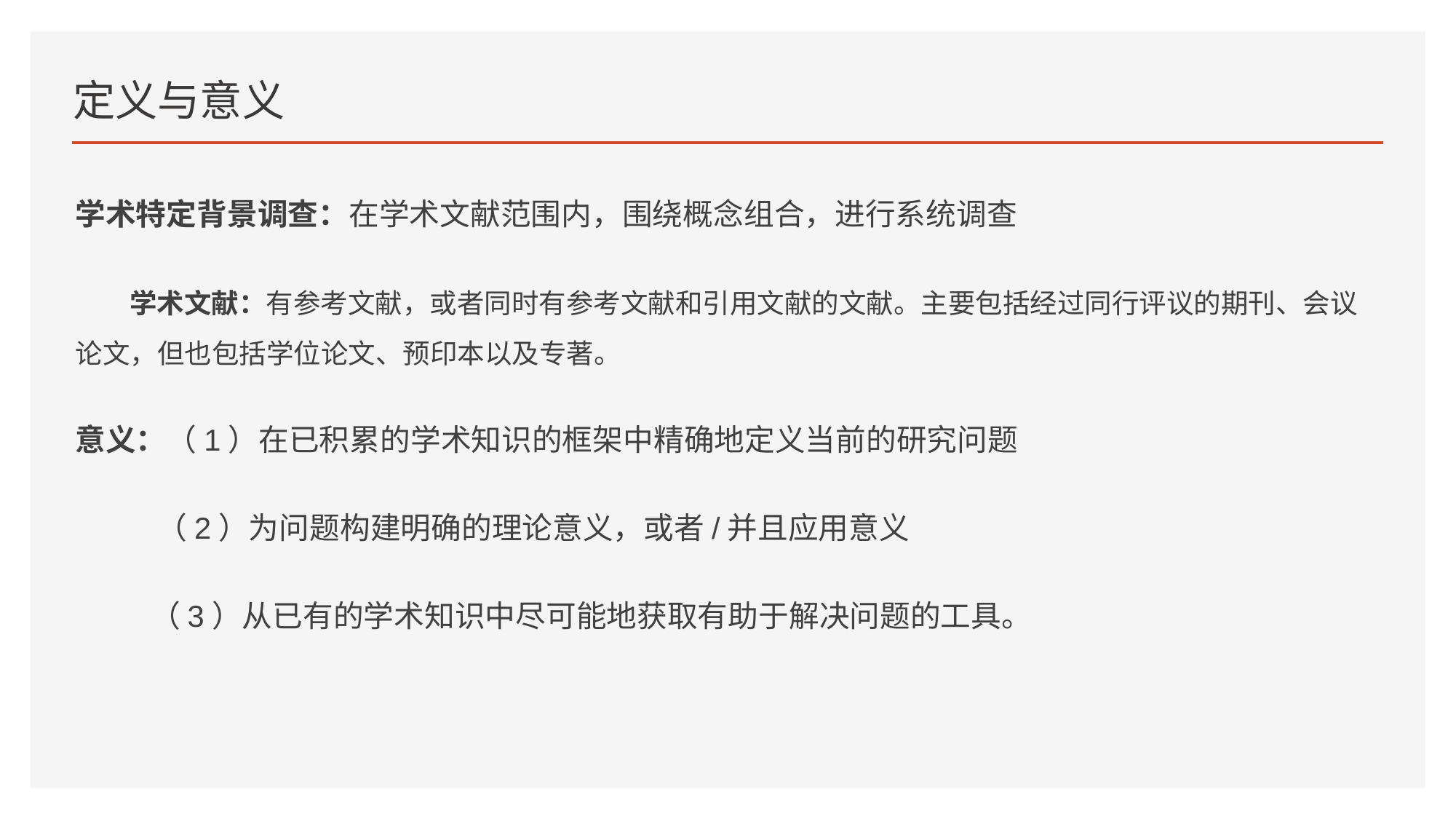

# 定义与意义
学术特定背景调查：在学术文献范围内，围绕概念组合，进行系统调查
       学术文献：有参考文献，或者同时有参考文献和引用文献的文献。主要包括经过同行评议的期刊、会议论文，但也包括学位论文、预印本以及专著。
意义：（1）在已积累的学术知识的框架中精确地定义当前的研究问题
           （2）为问题构建明确的理论意义，或者/并且应用意义
          （3）从已有的学术知识中尽可能地获取有助于解决问题的工具。